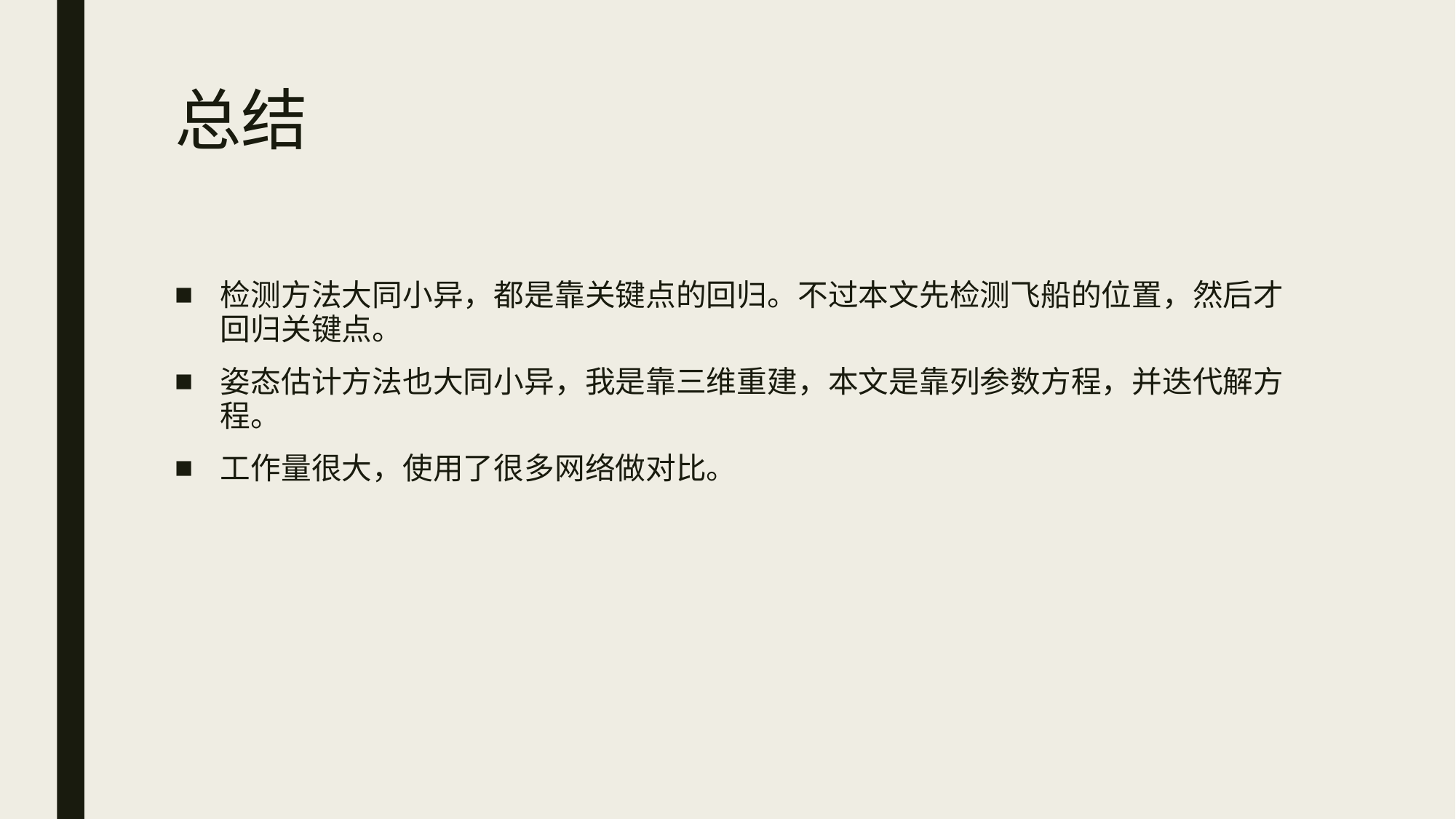

# 总结
检测方法大同小异，都是靠关键点的回归。不过本文先检测飞船的位置，然后才回归关键点。
姿态估计方法也大同小异，我是靠三维重建，本文是靠列参数方程，并迭代解方程。
工作量很大，使用了很多网络做对比。